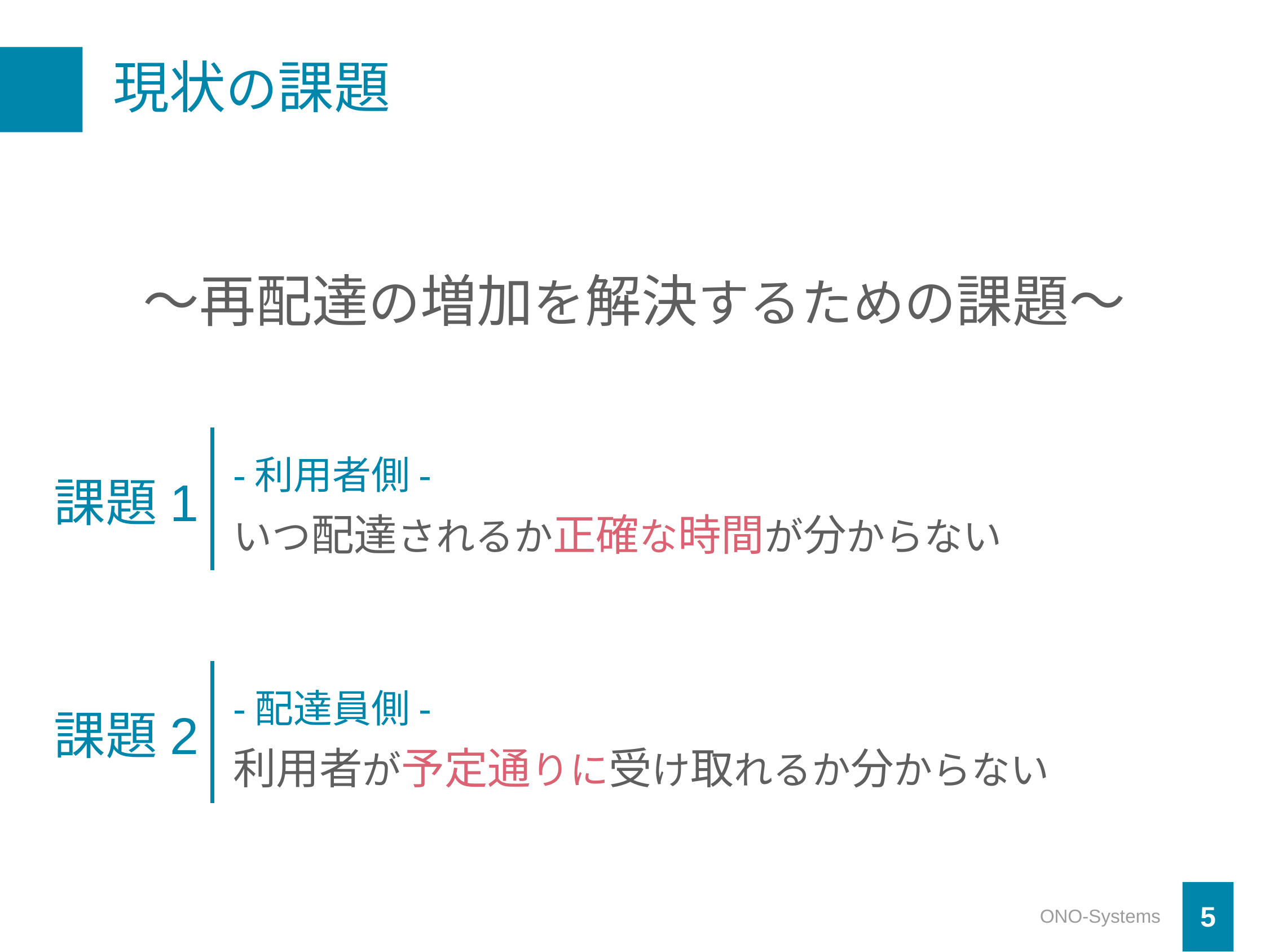

# 現状の課題
～再配達の増加を解決するための課題～
-利用者側-
いつ配達されるか正確な時間が分からない
課題1
-配達員側-
利用者が予定通りに受け取れるか分からない
課題2
ONO-Systems
5